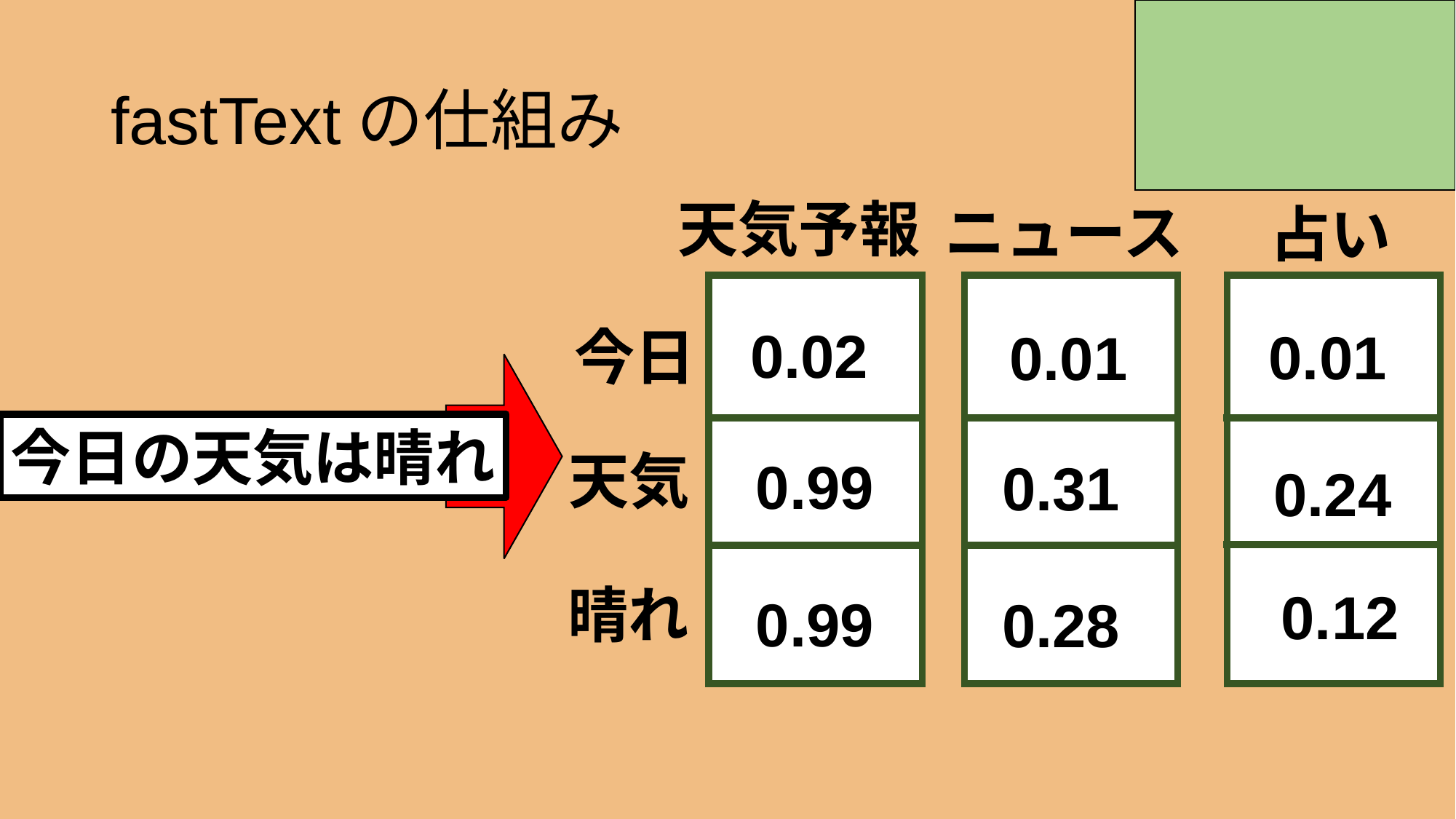

# fastTextの仕組み
天気予報
ニュース
占い

0.02
0.01
今日
0.01

今日の天気は晴れ
天気
0.99
0.31
0.24
晴れ
0.12
0.99
0.28